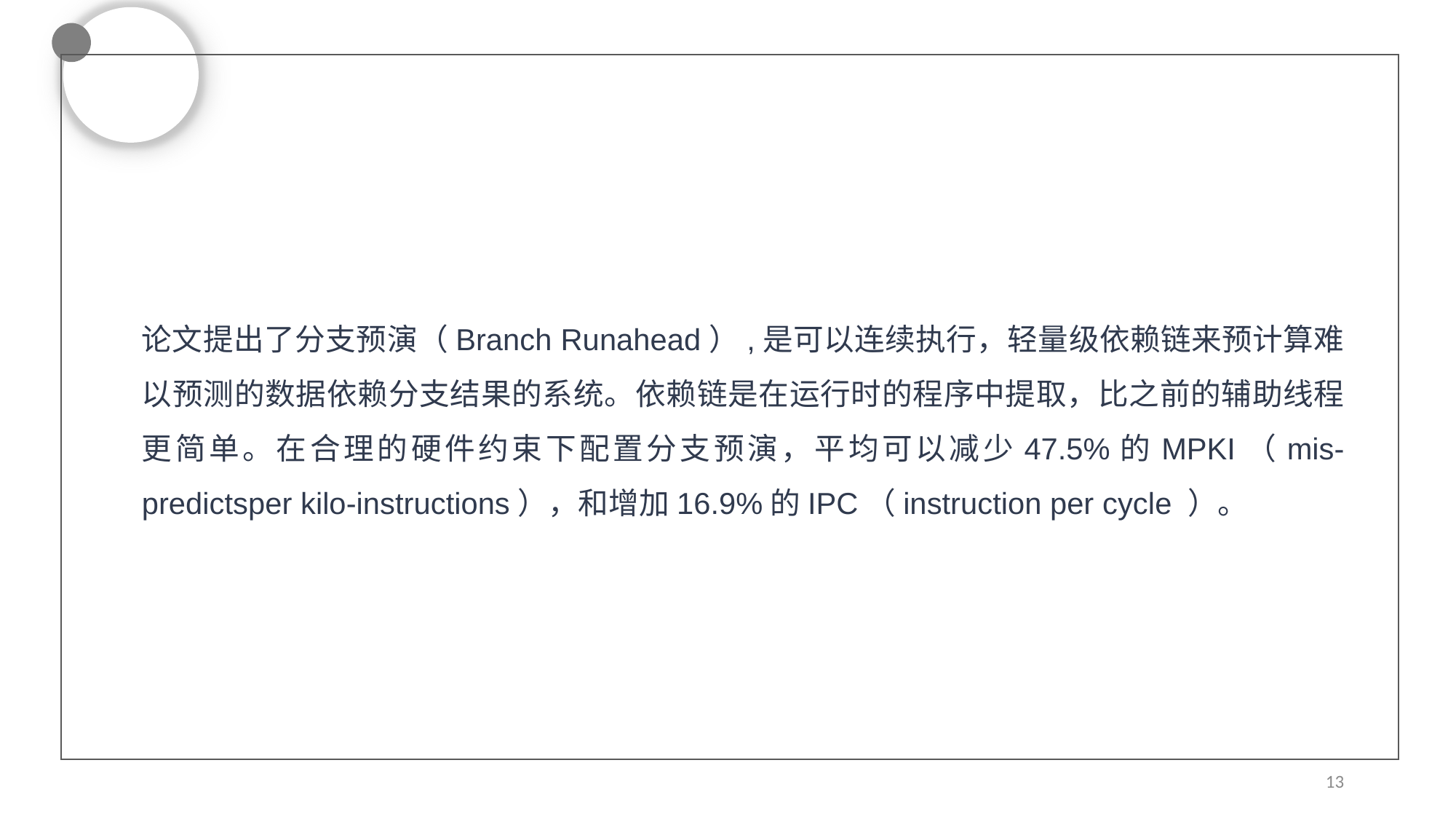

论文提出了分支预演（Branch Runahead）,是可以连续执行，轻量级依赖链来预计算难以预测的数据依赖分支结果的系统。依赖链是在运行时的程序中提取，比之前的辅助线程更简单。在合理的硬件约束下配置分支预演，平均可以减少47.5%的MPKI（mis-predictsper kilo-instructions），和增加16.9%的IPC（instruction per cycle ）。

13